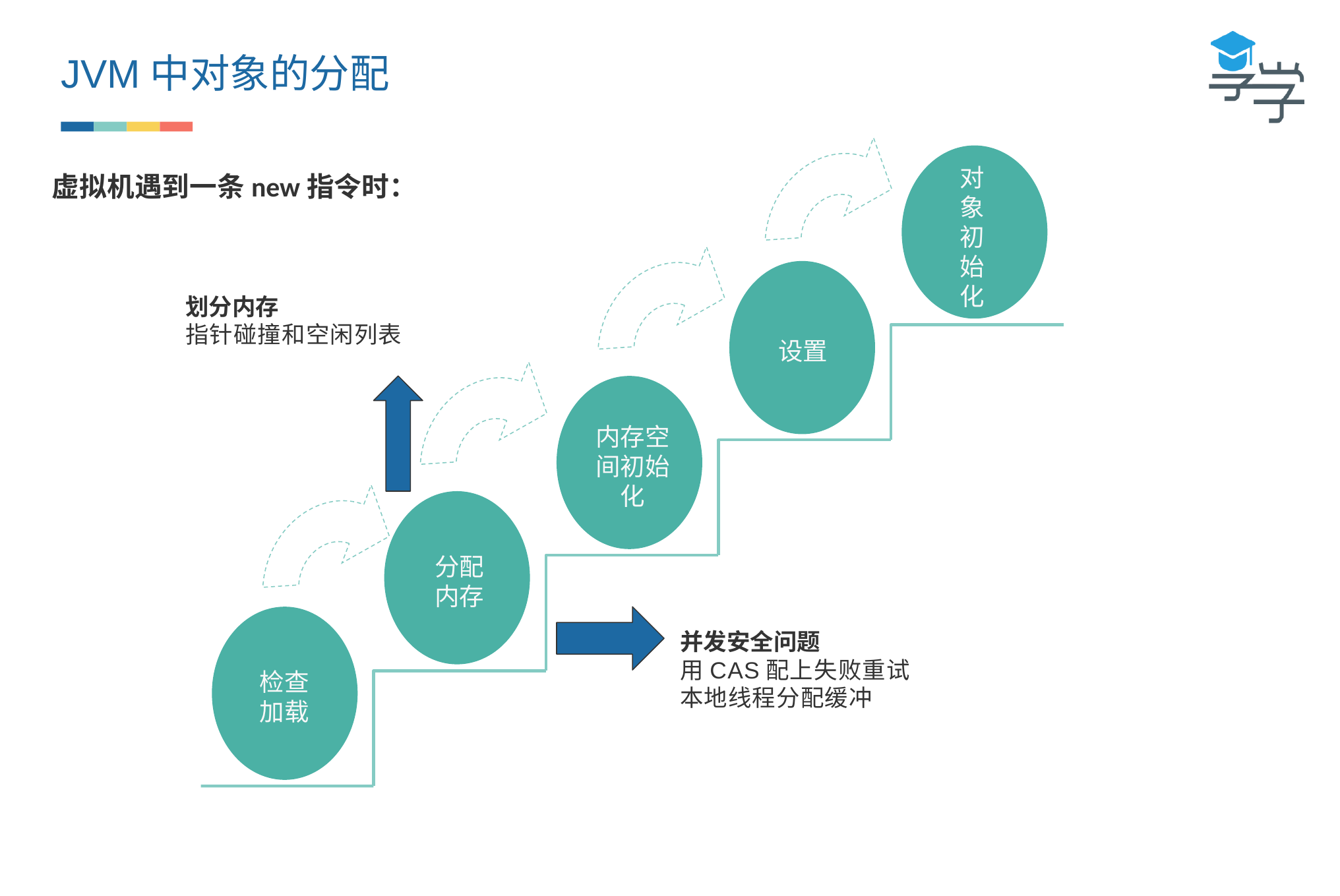

JVM中对象的分配

虚拟机遇到一条new指令时：

对象初始化

划分内存
指针碰撞和空闲列表
设置

内存空间初始化

分配内存

并发安全问题
用CAS配上失败重试
本地线程分配缓冲
检查
加载